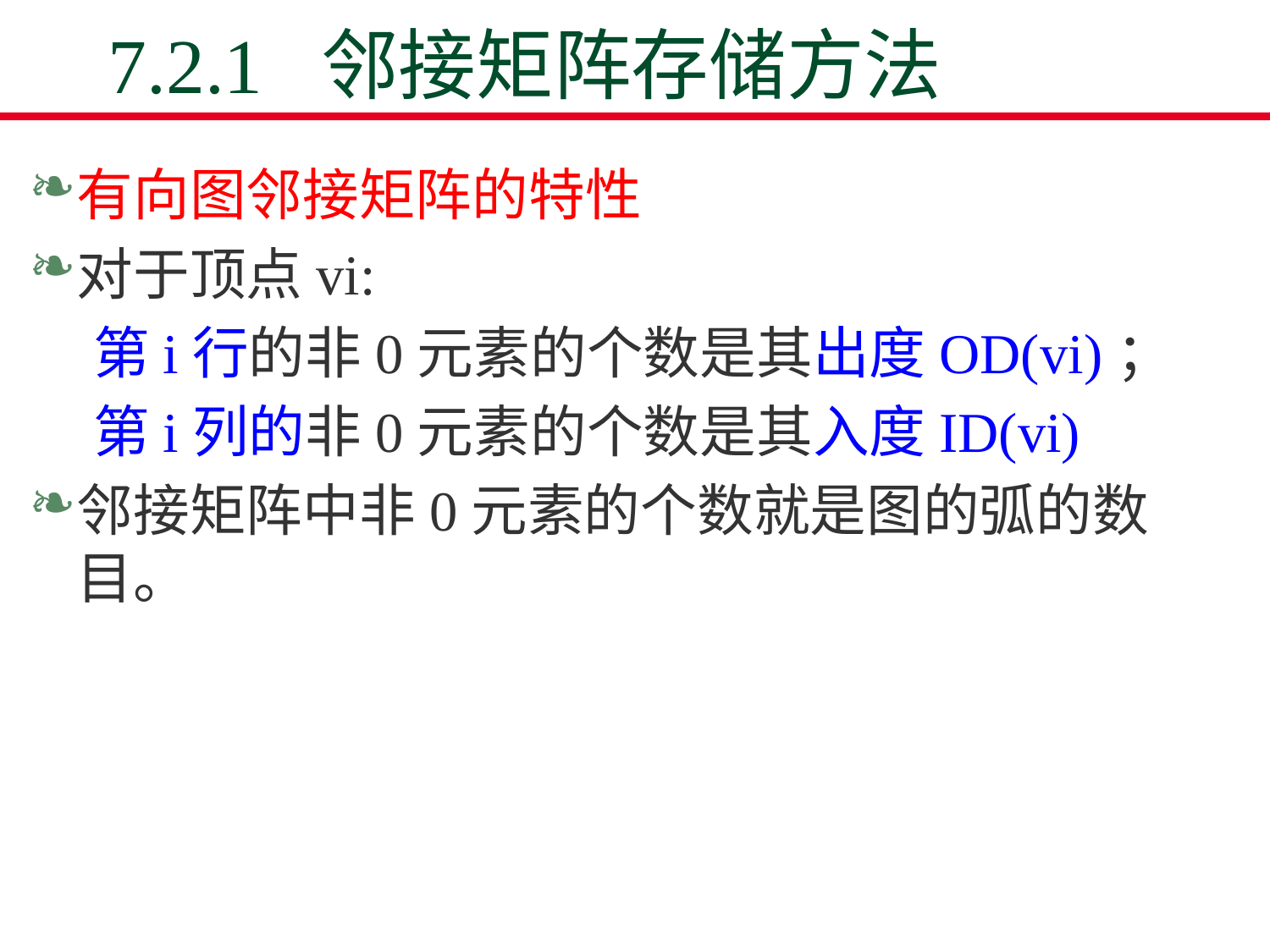

# 7.2.1  邻接矩阵存储方法
有向图邻接矩阵的特性
对于顶点vi:
    第i行的非0元素的个数是其出度OD(vi)；
    第i列的非0元素的个数是其入度ID(vi)
邻接矩阵中非0元素的个数就是图的弧的数目。